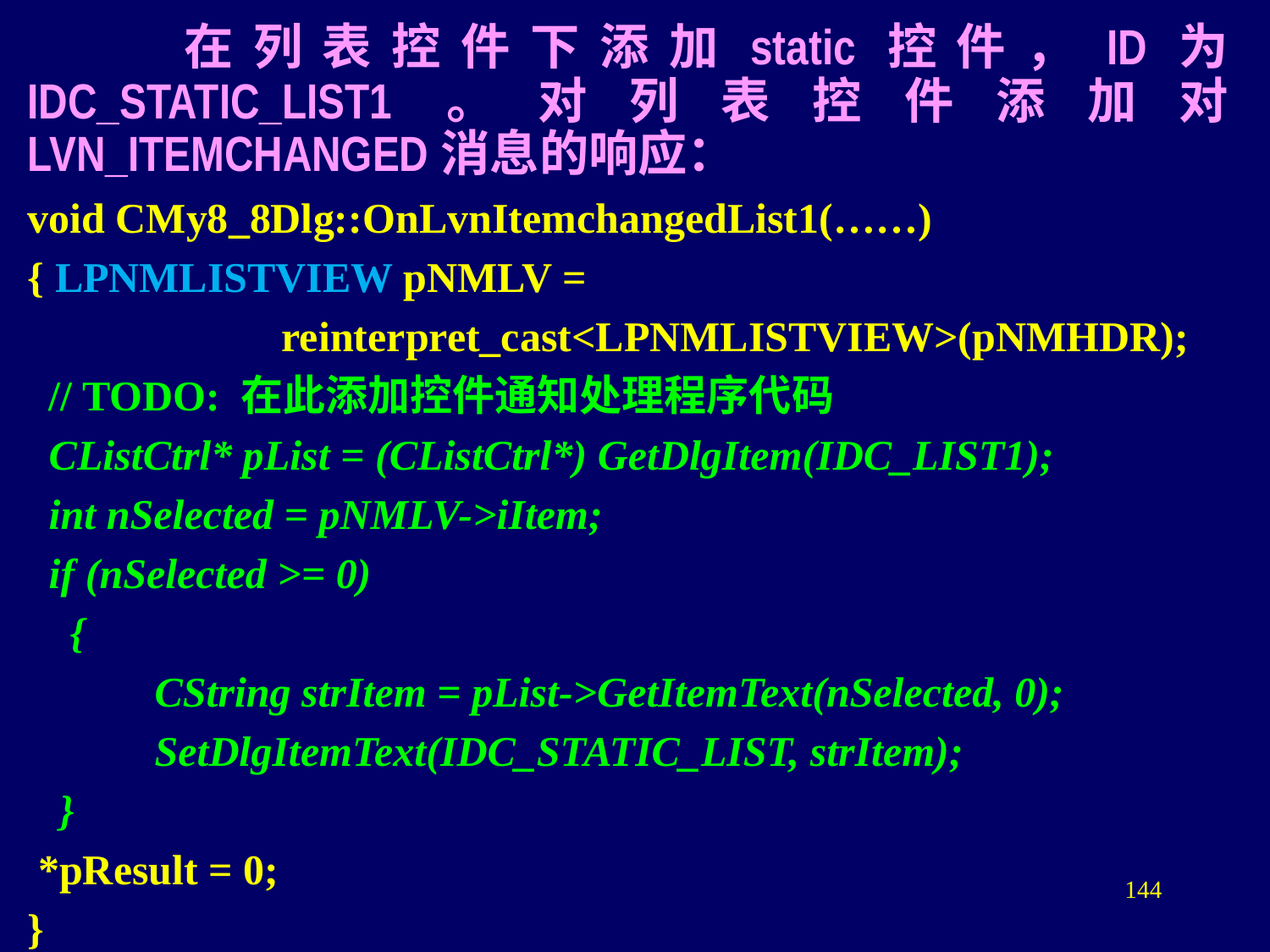

在列表控件下添加static控件，ID为IDC_STATIC_LIST1。对列表控件添加对LVN_ITEMCHANGED消息的响应：
void CMy8_8Dlg::OnLvnItemchangedList1(……)
{ LPNMLISTVIEW pNMLV =
		reinterpret_cast<LPNMLISTVIEW>(pNMHDR);
  // TODO: 在此添加控件通知处理程序代码
  CListCtrl* pList = (CListCtrl*) GetDlgItem(IDC_LIST1);
  int nSelected = pNMLV->iItem;
  if (nSelected >= 0)
    {
	CString strItem = pList->GetItemText(nSelected, 0);
	SetDlgItemText(IDC_STATIC_LIST, strItem);
   }
 *pResult = 0;
}
144